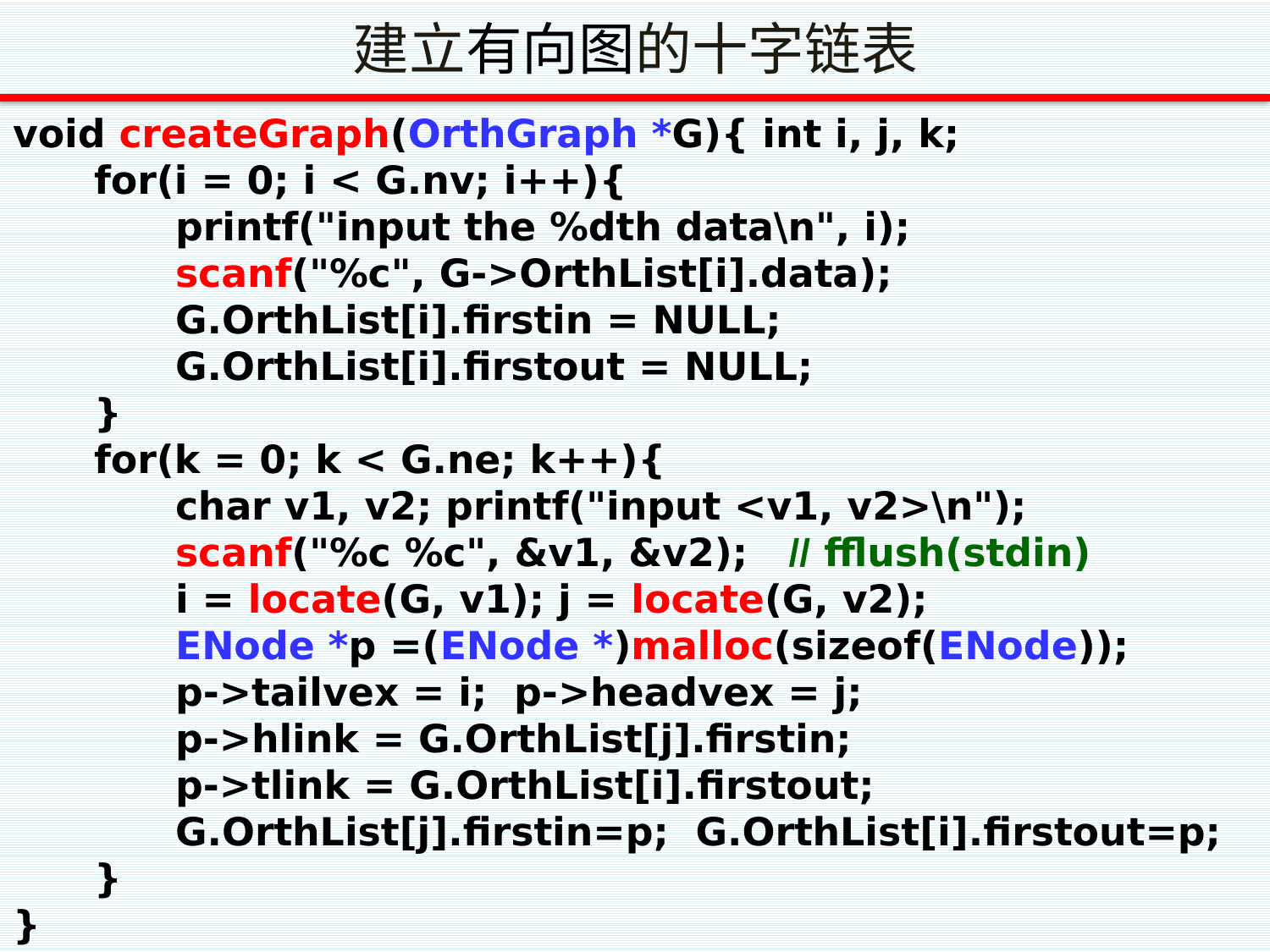

# 建立有向图的十字链表
void createGraph(OrthGraph *G){ int i, j, k;
      for(i = 0; i < G.nv; i++){
            printf("input the %dth data\n", i);
            scanf("%c", G->OrthList[i].data);
            G.OrthList[i].firstin = NULL;
            G.OrthList[i].firstout = NULL;
      }
      for(k = 0; k < G.ne; k++){
            char v1, v2; printf("input <v1, v2>\n");
            scanf("%c %c", &v1, &v2);   // fflush(stdin)
            i = locate(G, v1); j = locate(G, v2);
            ENode *p =(ENode *)malloc(sizeof(ENode));
            p->tailvex = i;  p->headvex = j;
            p->hlink = G.OrthList[j].firstin;
            p->tlink = G.OrthList[i].firstout;
            G.OrthList[j].firstin=p;  G.OrthList[i].firstout=p;
      }
}